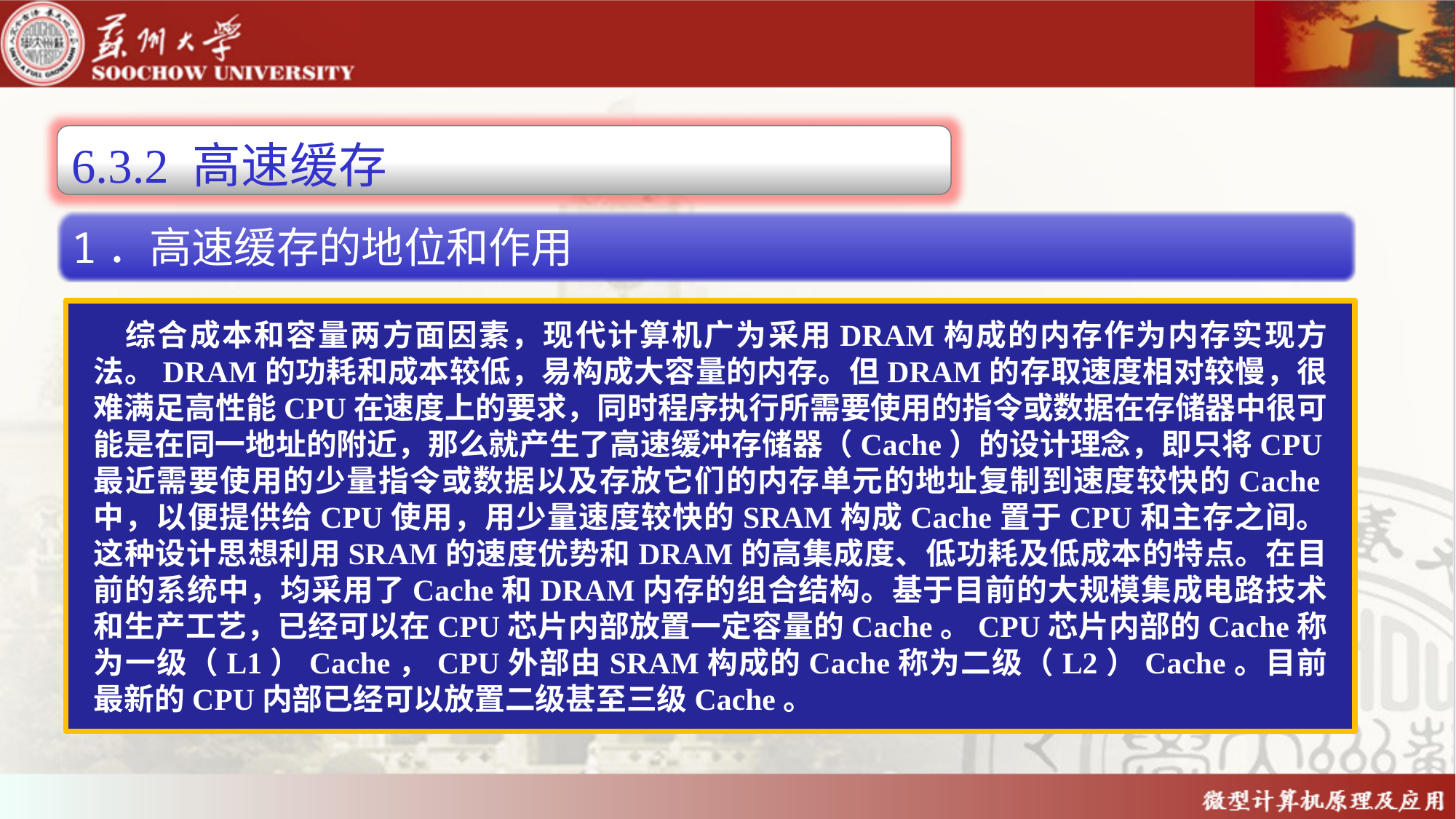

6.3.2 高速缓存
1．高速缓存的地位和作用
综合成本和容量两方面因素，现代计算机广为采用DRAM构成的内存作为内存实现方法。DRAM的功耗和成本较低，易构成大容量的内存。但DRAM的存取速度相对较慢，很难满足高性能CPU在速度上的要求，同时程序执行所需要使用的指令或数据在存储器中很可能是在同一地址的附近，那么就产生了高速缓冲存储器（Cache）的设计理念，即只将CPU最近需要使用的少量指令或数据以及存放它们的内存单元的地址复制到速度较快的Cache中，以便提供给CPU使用，用少量速度较快的SRAM构成Cache置于CPU和主存之间。这种设计思想利用SRAM的速度优势和DRAM的高集成度、低功耗及低成本的特点。在目前的系统中，均采用了Cache和DRAM内存的组合结构。基于目前的大规模集成电路技术和生产工艺，已经可以在CPU芯片内部放置一定容量的Cache。CPU芯片内部的Cache称为一级（L1）Cache，CPU外部由SRAM构成的Cache称为二级（L2）Cache。目前最新的CPU内部已经可以放置二级甚至三级Cache。